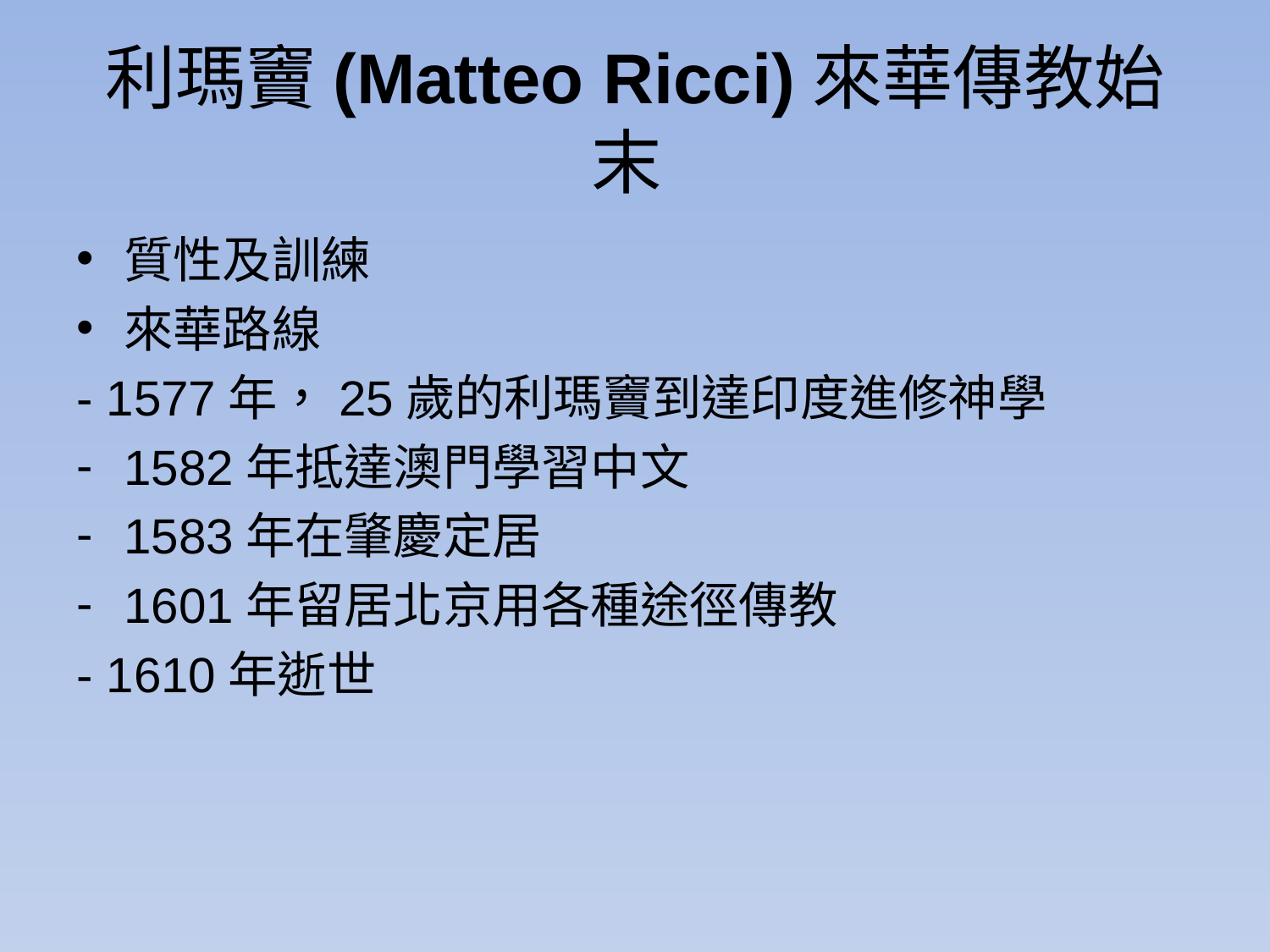

# 利瑪竇(Matteo Ricci)來華傳教始末
質性及訓練
來華路線
- 1577年，25歲的利瑪竇到達印度進修神學
1582年抵達澳門學習中文
1583年在肇慶定居
1601年留居北京用各種途徑傳教
- 1610年逝世